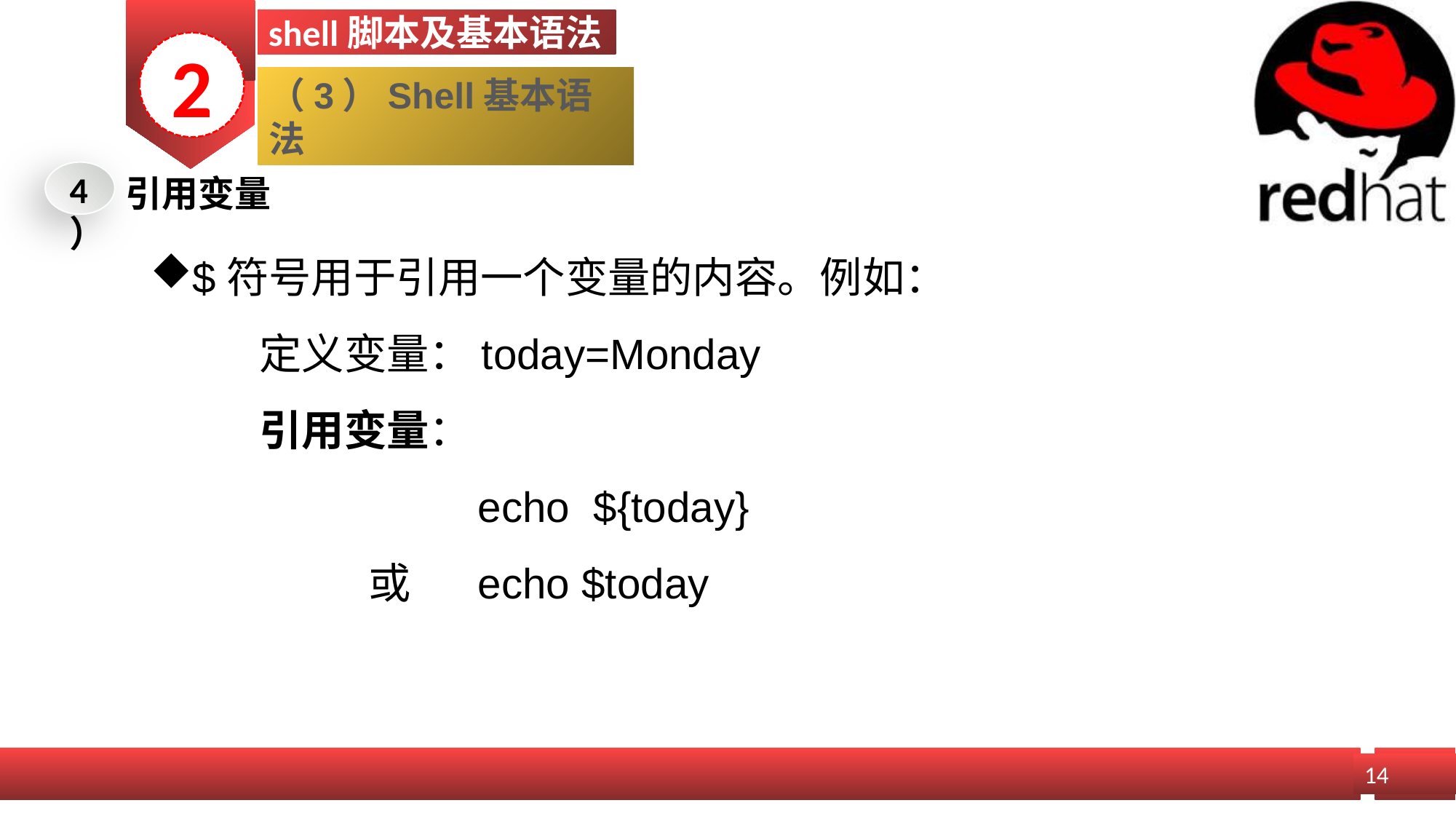

shell脚本及基本语法
2
（3）Shell基本语法
4）

引用变量
$符号用于引用一个变量的内容。例如：
	定义变量：today=Monday
	引用变量：
			echo  ${today}
		或	echo $today